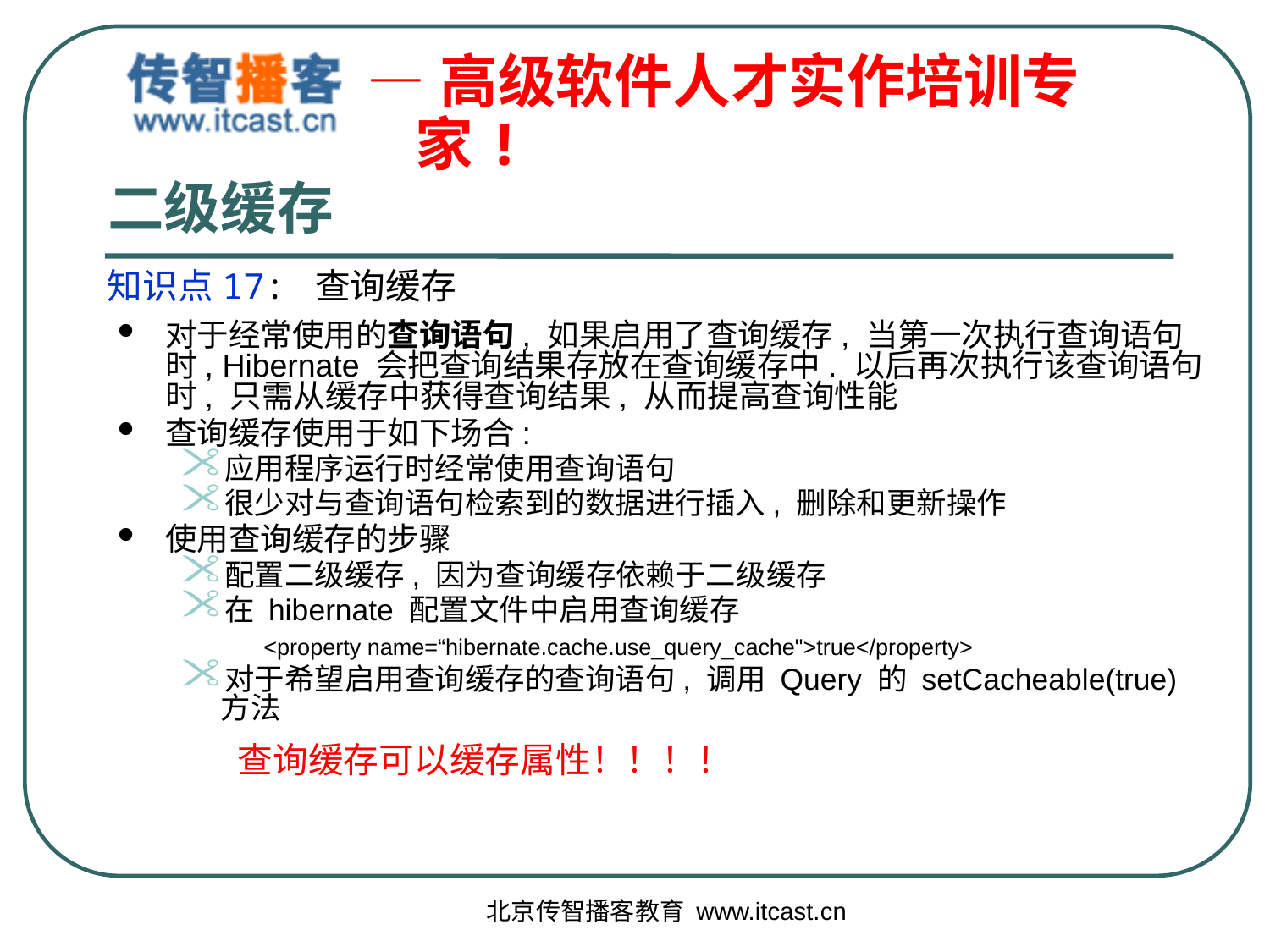

# 二级缓存
知识点17: 查询缓存
对于经常使用的查询语句, 如果启用了查询缓存, 当第一次执行查询语句时, Hibernate 会把查询结果存放在查询缓存中. 以后再次执行该查询语句时, 只需从缓存中获得查询结果, 从而提高查询性能
查询缓存使用于如下场合:
应用程序运行时经常使用查询语句
很少对与查询语句检索到的数据进行插入, 删除和更新操作
使用查询缓存的步骤
配置二级缓存, 因为查询缓存依赖于二级缓存
在 hibernate 配置文件中启用查询缓存
          <property name=“hibernate.cache.use_query_cache">true</property>
对于希望启用查询缓存的查询语句, 调用 Query 的 setCacheable(true) 方法
查询缓存可以缓存属性！！！！
北京传智播客教育 www.itcast.cn